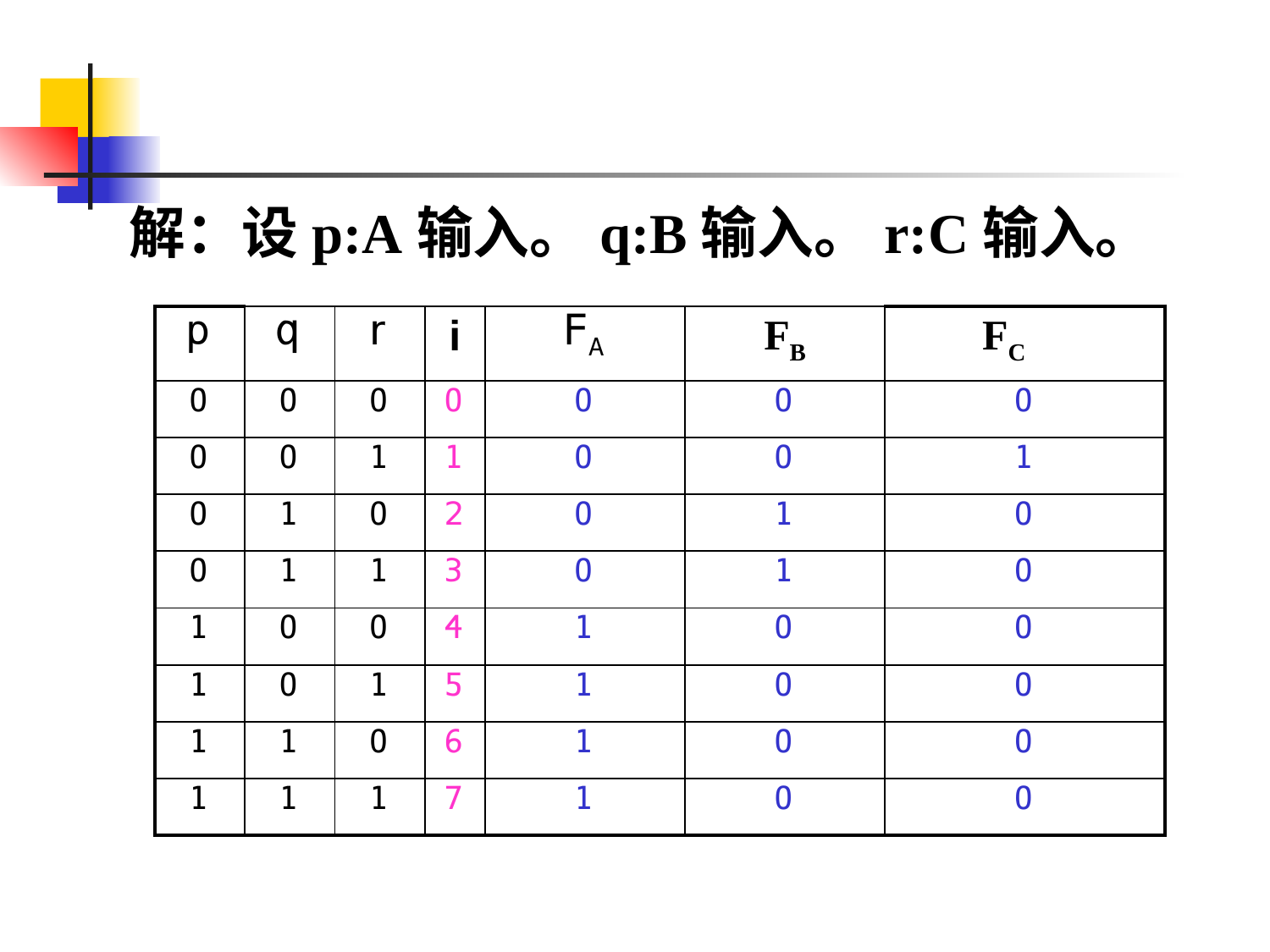

解：设p:A输入。q:B输入。r:C输入。

| p | q | r | i | FA | FB | FC |
| --- | --- | --- | --- | --- | --- | --- |
| 0 | 0 | 0 | 0 | 0 | 0 | 0 |
| 0 | 0 | 1 | 1 | 0 | 0 | 1 |
| 0 | 1 | 0 | 2 | 0 | 1 | 0 |
| 0 | 1 | 1 | 3 | 0 | 1 | 0 |
| 1 | 0 | 0 | 4 | 1 | 0 | 0 |
| 1 | 0 | 1 | 5 | 1 | 0 | 0 |
| 1 | 1 | 0 | 6 | 1 | 0 | 0 |
| 1 | 1 | 1 | 7 | 1 | 0 | 0 |